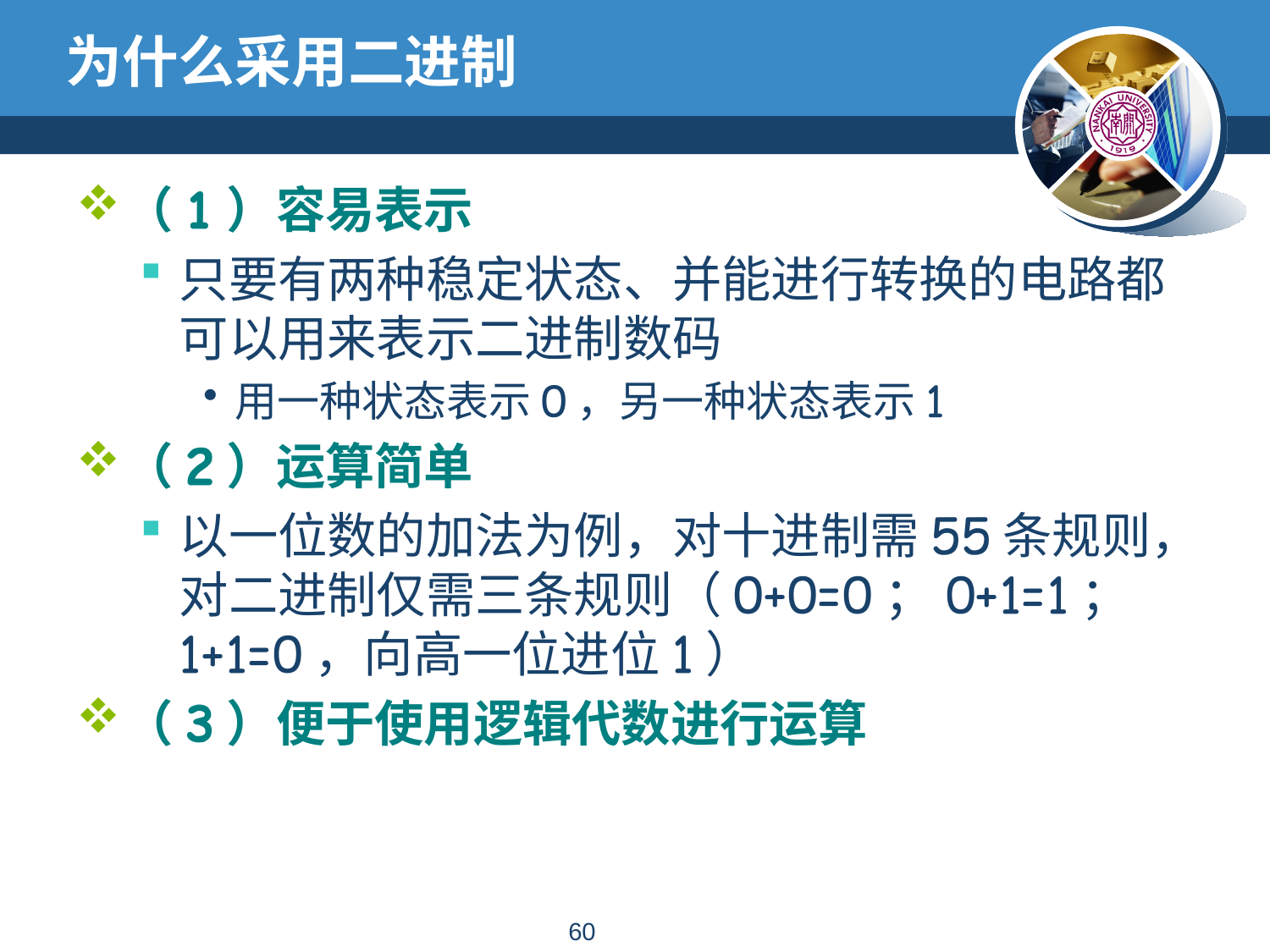

# 为什么采用二进制
（1）容易表示
只要有两种稳定状态、并能进行转换的电路都可以用来表示二进制数码
用一种状态表示0，另一种状态表示1
（2）运算简单
以一位数的加法为例，对十进制需55条规则，对二进制仅需三条规则（0+0=0；0+1=1；1+1=0，向高一位进位1）
（3）便于使用逻辑代数进行运算

60